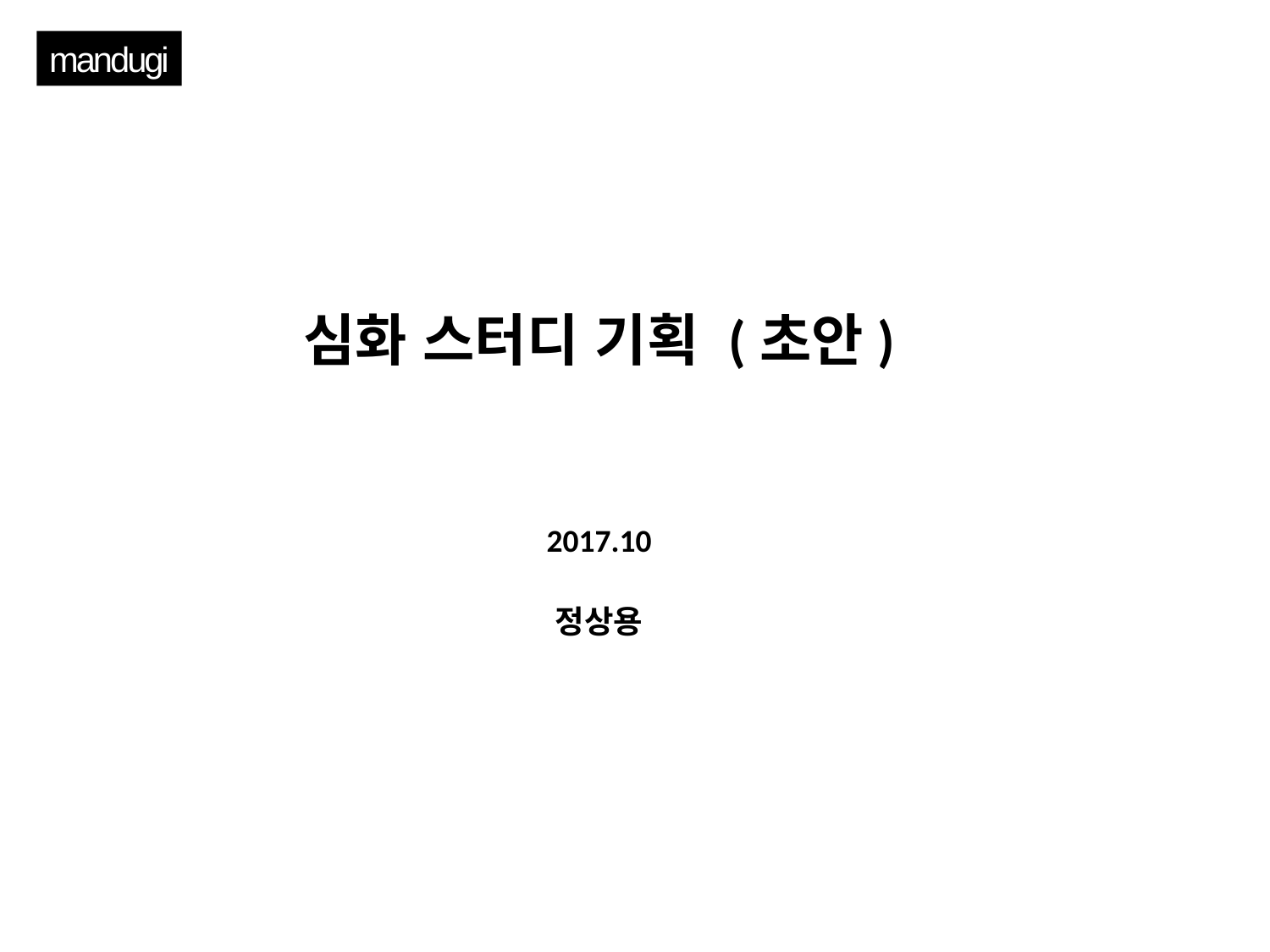

mandugi
심화 스터디 기획 (초안)
2017.10
정상용